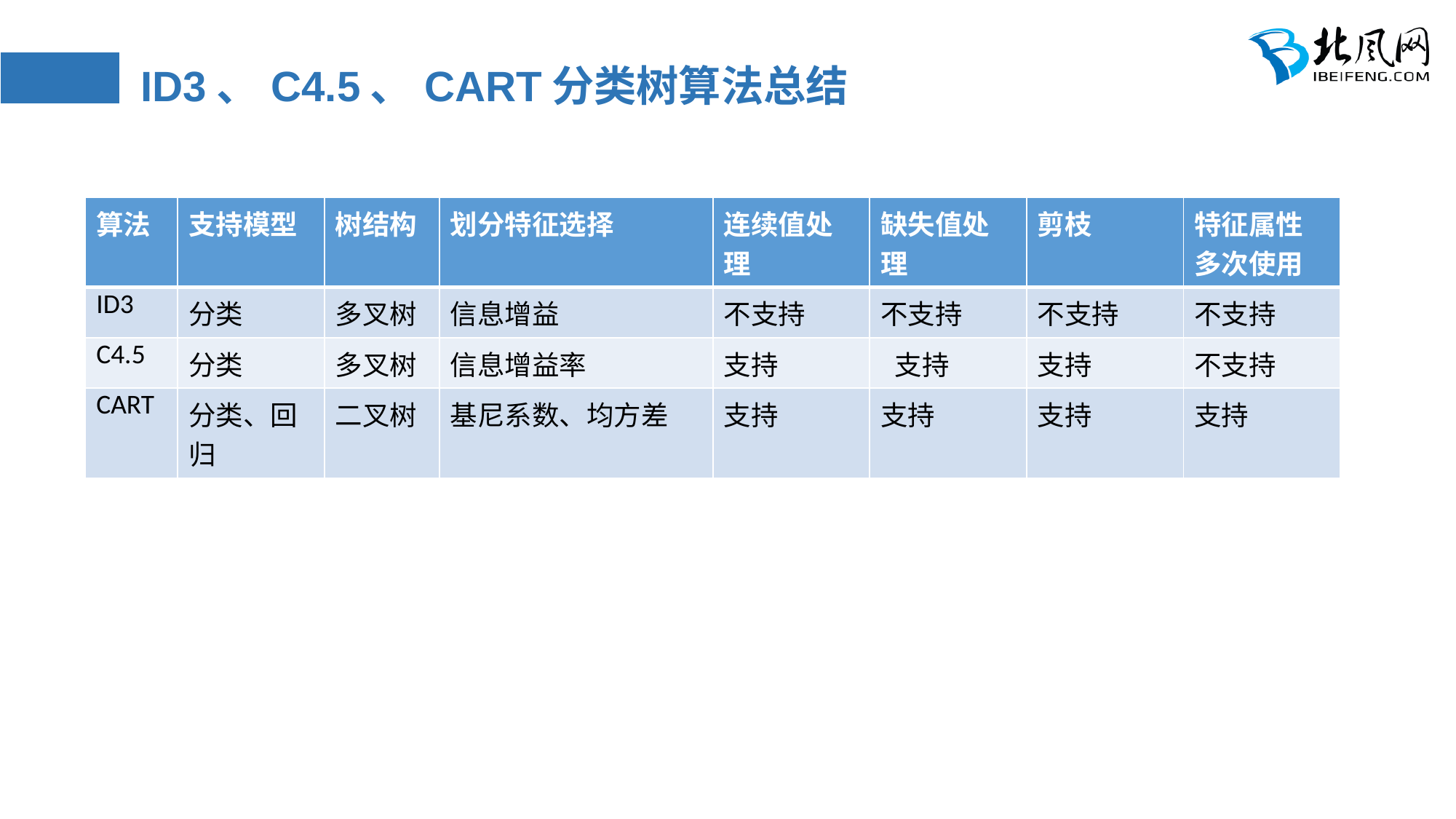

# ID3、C4.5、CART分类树算法总结
| 算法 | 支持模型 | 树结构 | 划分特征选择 | 连续值处理 | 缺失值处理 | 剪枝 | 特征属性多次使用 |
| --- | --- | --- | --- | --- | --- | --- | --- |
| ID3 | 分类 | 多叉树 | 信息增益 | 不支持 | 不支持 | 不支持 | 不支持 |
| C4.5 | 分类 | 多叉树 | 信息增益率 | 支持 | 支持 | 支持 | 不支持 |
| CART | 分类、回归 | 二叉树 | 基尼系数、均方差 | 支持 | 支持 | 支持 | 支持 |